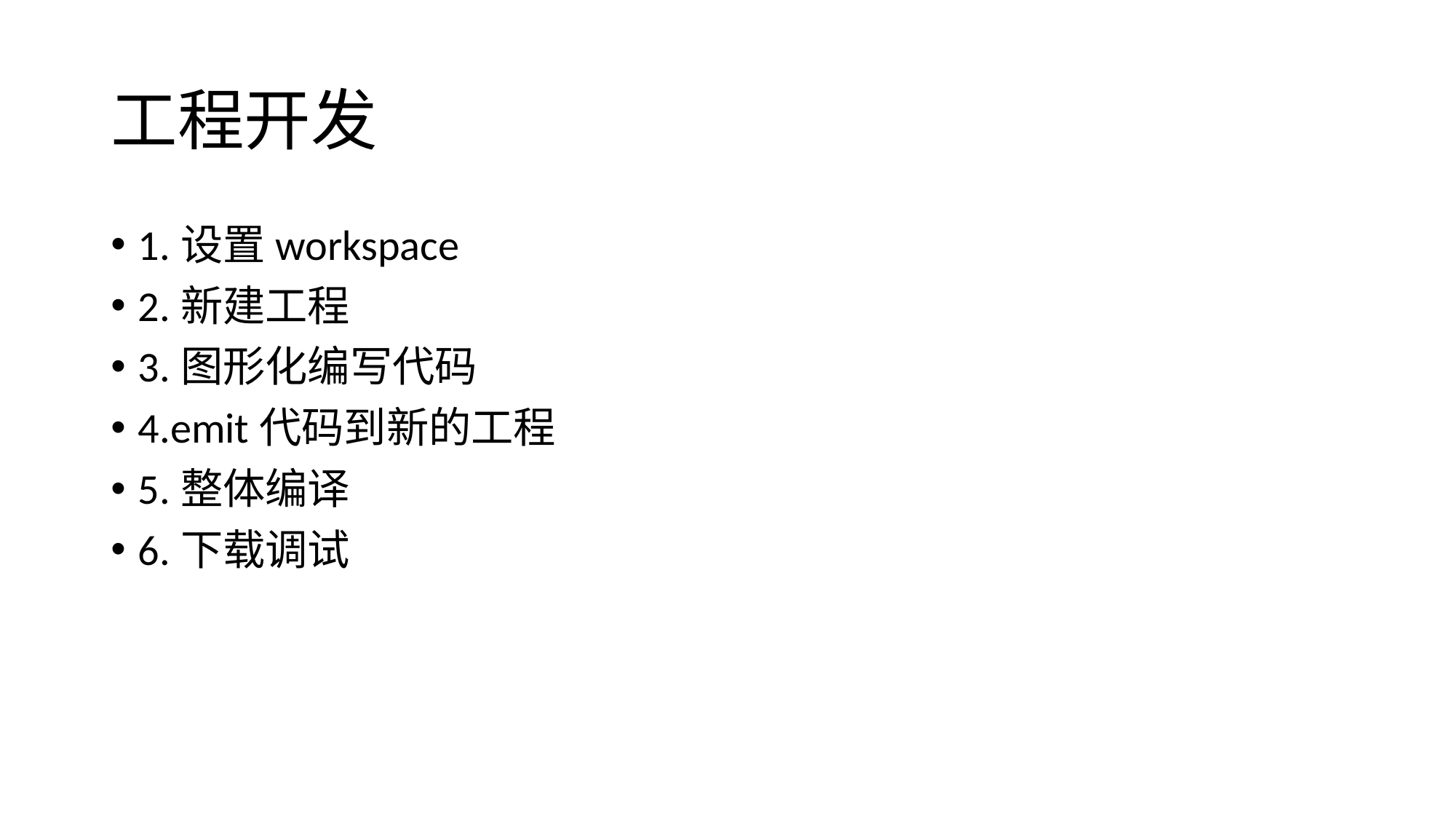

# 工程开发
1.设置workspace
2.新建工程
3.图形化编写代码
4.emit代码到新的工程
5.整体编译
6.下载调试